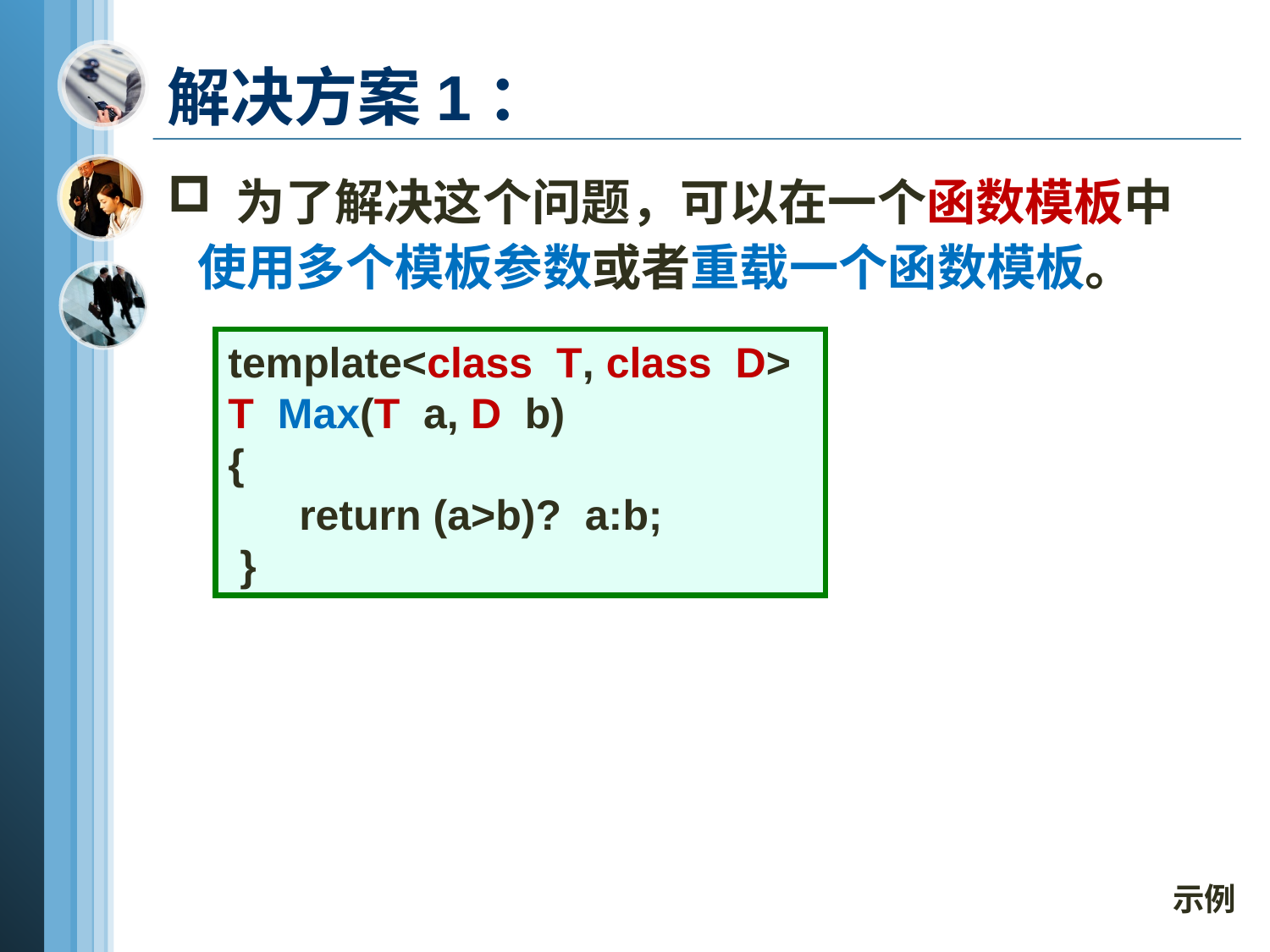

解决方案1：
 为了解决这个问题，可以在一个函数模板中使用多个模板参数或者重载一个函数模板。
template<class  T, class  D>
T  Max(T  a, D  b)
{
      return (a>b)?  a:b;
 }
示例